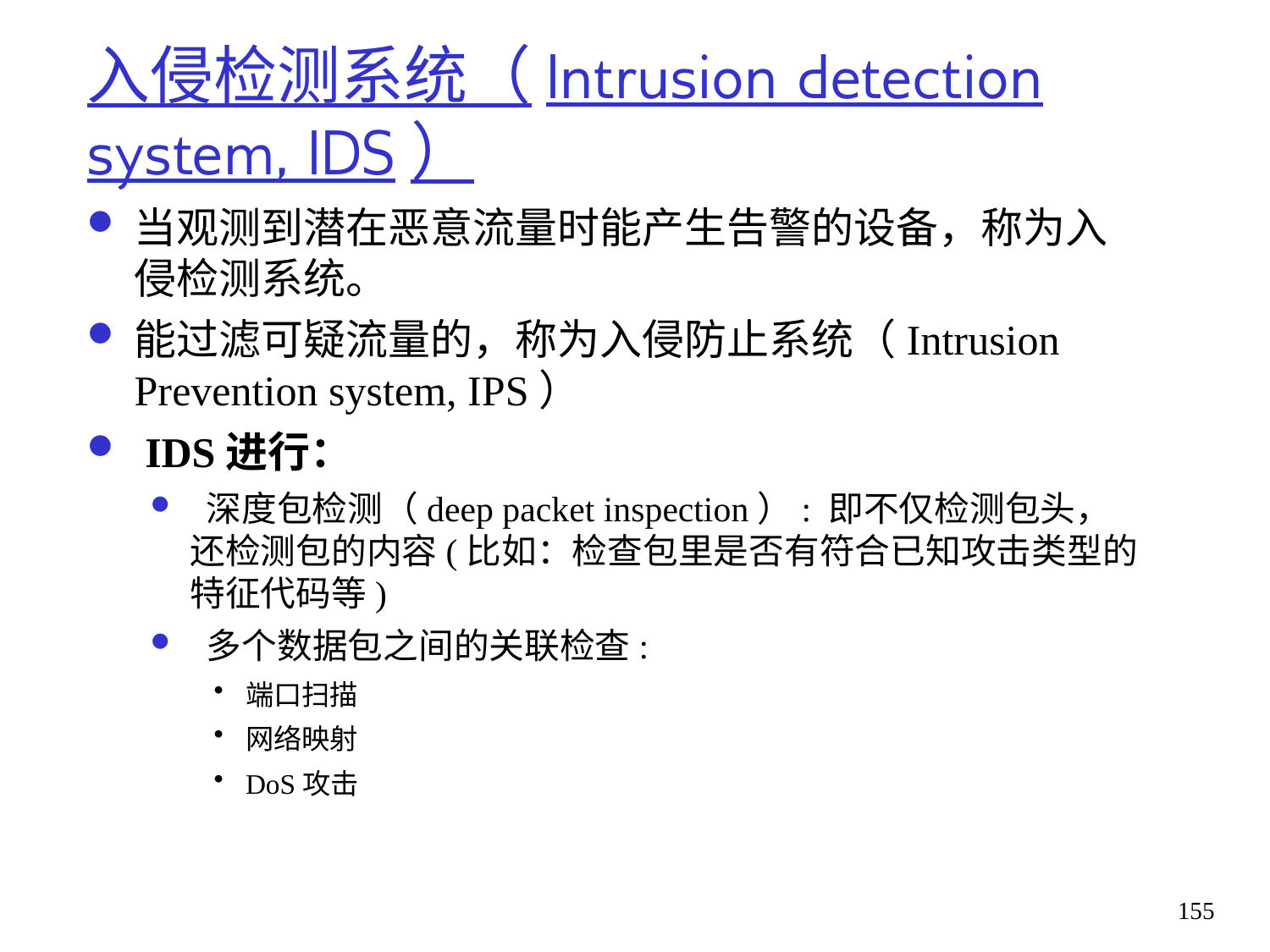

# 入侵检测系统（Intrusion detection system, IDS）
当观测到潜在恶意流量时能产生告警的设备，称为入侵检测系统。
能过滤可疑流量的，称为入侵防止系统（Intrusion Prevention system, IPS）
 IDS进行：
 深度包检测（deep packet inspection）: 即不仅检测包头，还检测包的内容(比如：检查包里是否有符合已知攻击类型的特征代码等)
 多个数据包之间的关联检查:
端口扫描
网络映射
DoS攻击
155